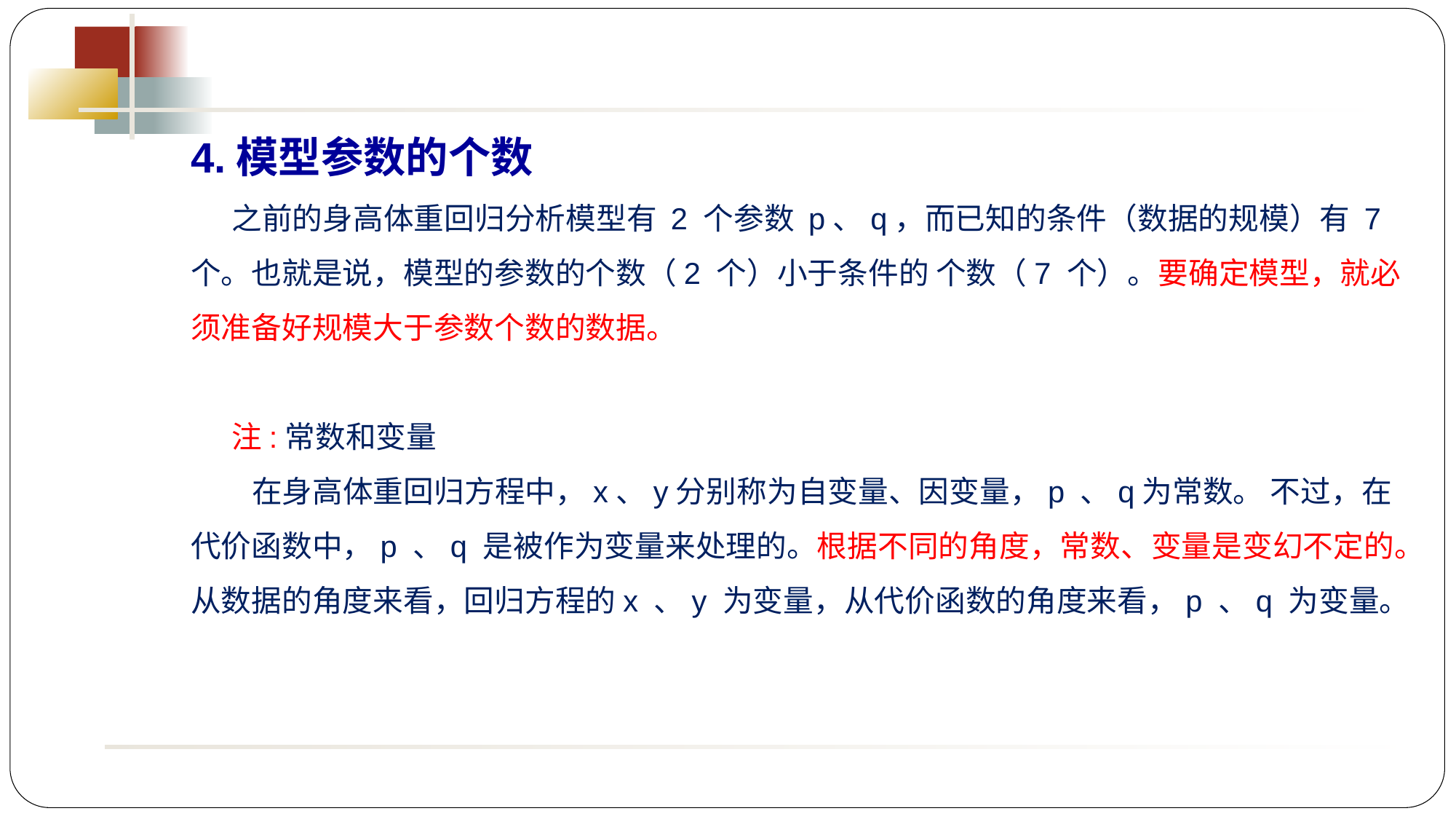

4.模型参数的个数
     之前的身高体重回归分析模型有 2 个参数 p、q，而已知的条件（数据的规模）有 7 个。也就是说，模型的参数的个数（2 个）小于条件的 个数（7 个）。要确定模型，就必须准备好规模大于参数个数的数据。

     注:常数和变量
        在身高体重回归方程中，x、y分别称为自变量、因变量，p 、q为常数。 不过，在代价函数中，p 、q 是被作为变量来处理的。根据不同的角度，常数、变量是变幻不定的。从数据的角度来看，回归方程的x 、y 为变量，从代价函数的角度来看，p 、q 为变量。